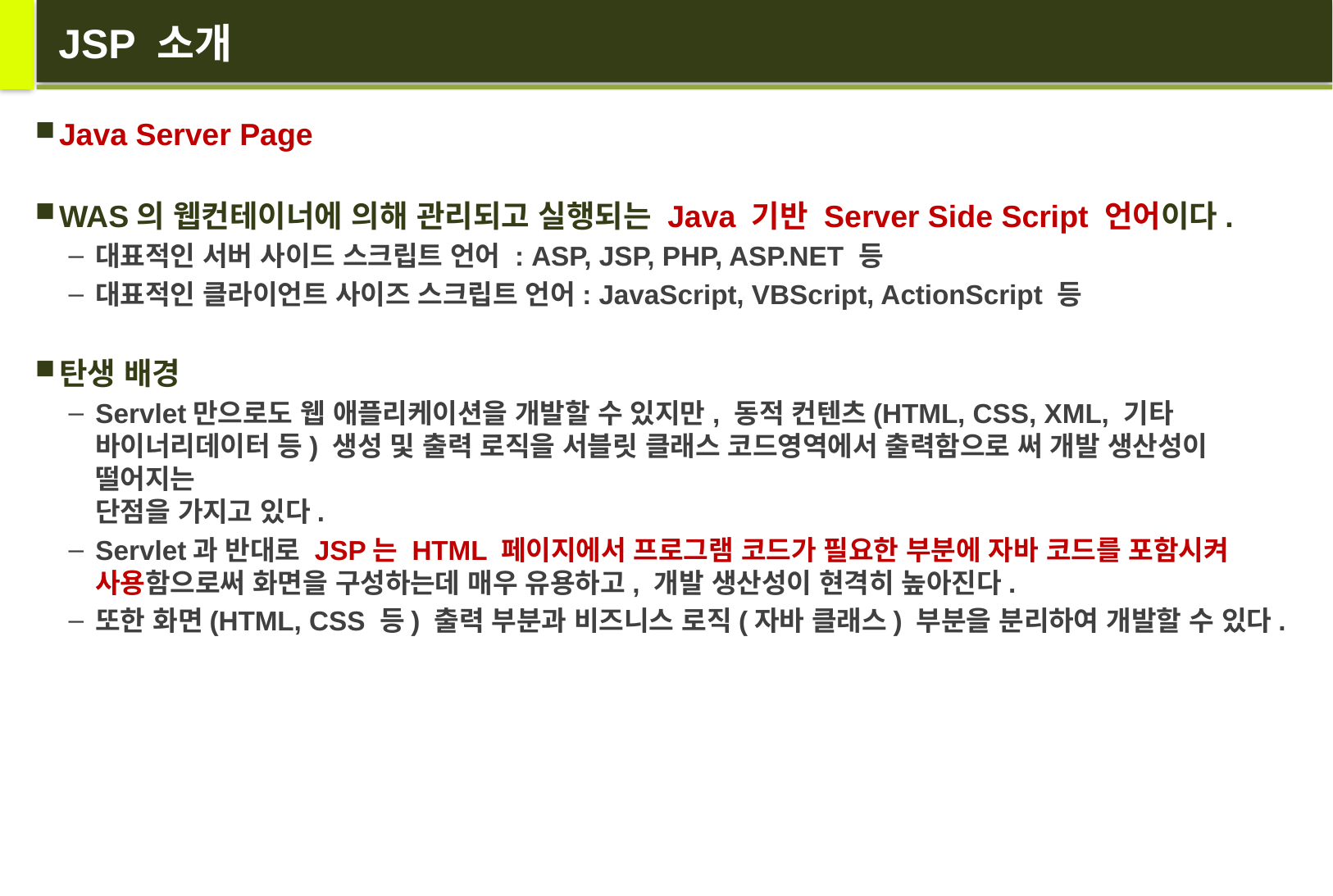

# JSP 소개
Java Server Page

WAS의 웹컨테이너에 의해 관리되고 실행되는 Java 기반 Server Side Script 언어이다.
대표적인 서버 사이드 스크립트 언어 : ASP, JSP, PHP, ASP.NET 등
대표적인 클라이언트 사이즈 스크립트 언어: JavaScript, VBScript, ActionScript 등

탄생 배경
Servlet만으로도 웹 애플리케이션을 개발할 수 있지만, 동적 컨텐츠(HTML, CSS, XML, 기타 바이너리데이터 등) 생성 및 출력 로직을 서블릿 클래스 코드영역에서 출력함으로 써 개발 생산성이 떨어지는
단점을 가지고 있다.
Servlet과 반대로 JSP는 HTML 페이지에서 프로그램 코드가 필요한 부분에 자바 코드를 포함시켜 사용함으로써 화면을 구성하는데 매우 유용하고, 개발 생산성이 현격히 높아진다.
또한 화면(HTML, CSS 등) 출력 부분과 비즈니스 로직(자바 클래스) 부분을 분리하여 개발할 수 있다.